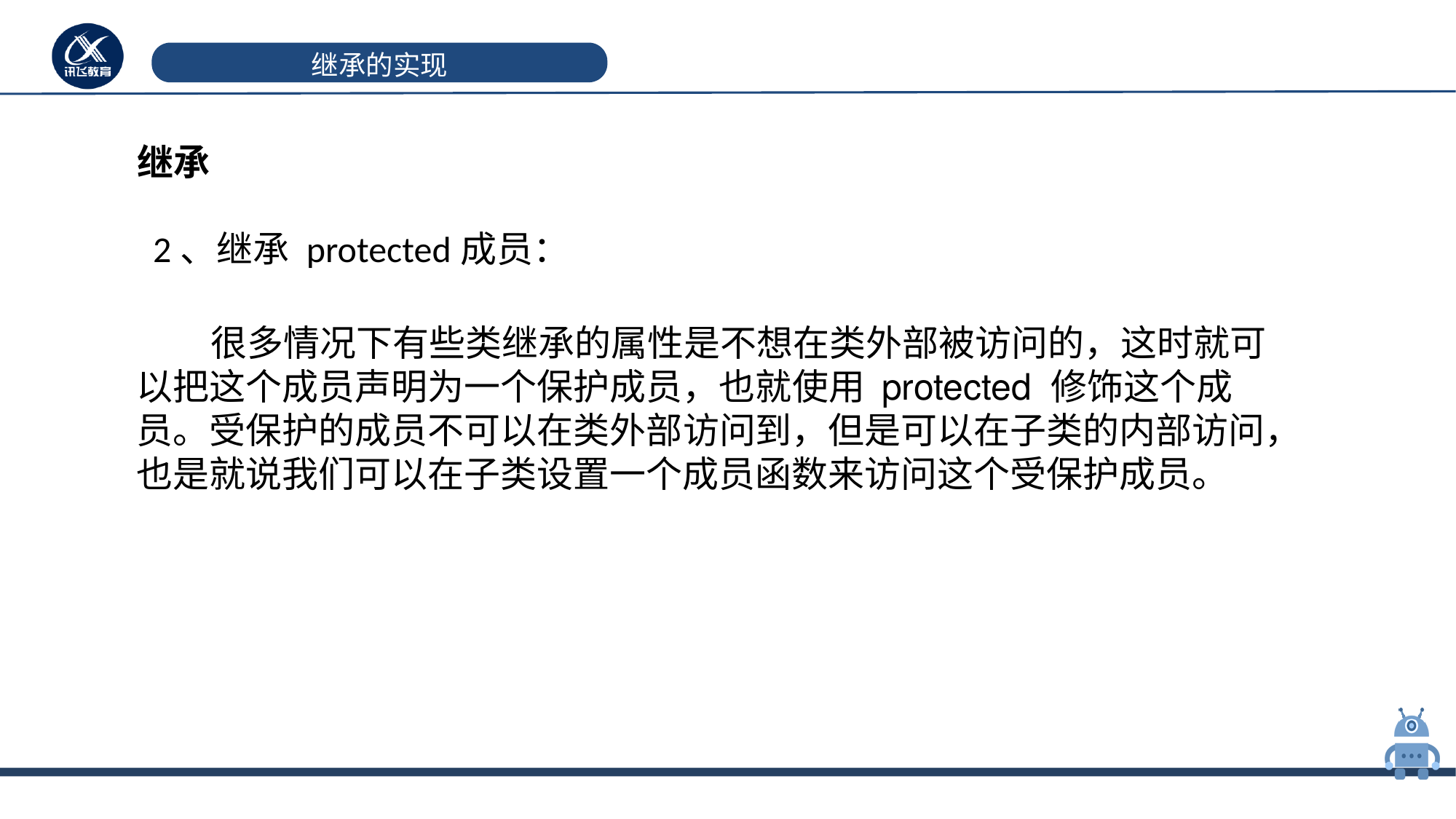

# 继承的实现
继承
  2、继承 protected成员：
        很多情况下有些类继承的属性是不想在类外部被访问的，这时就可以把这个成员声明为一个保护成员，也就使用 protected 修饰这个成员。受保护的成员不可以在类外部访问到，但是可以在子类的内部访问，也是就说我们可以在子类设置一个成员函数来访问这个受保护成员。